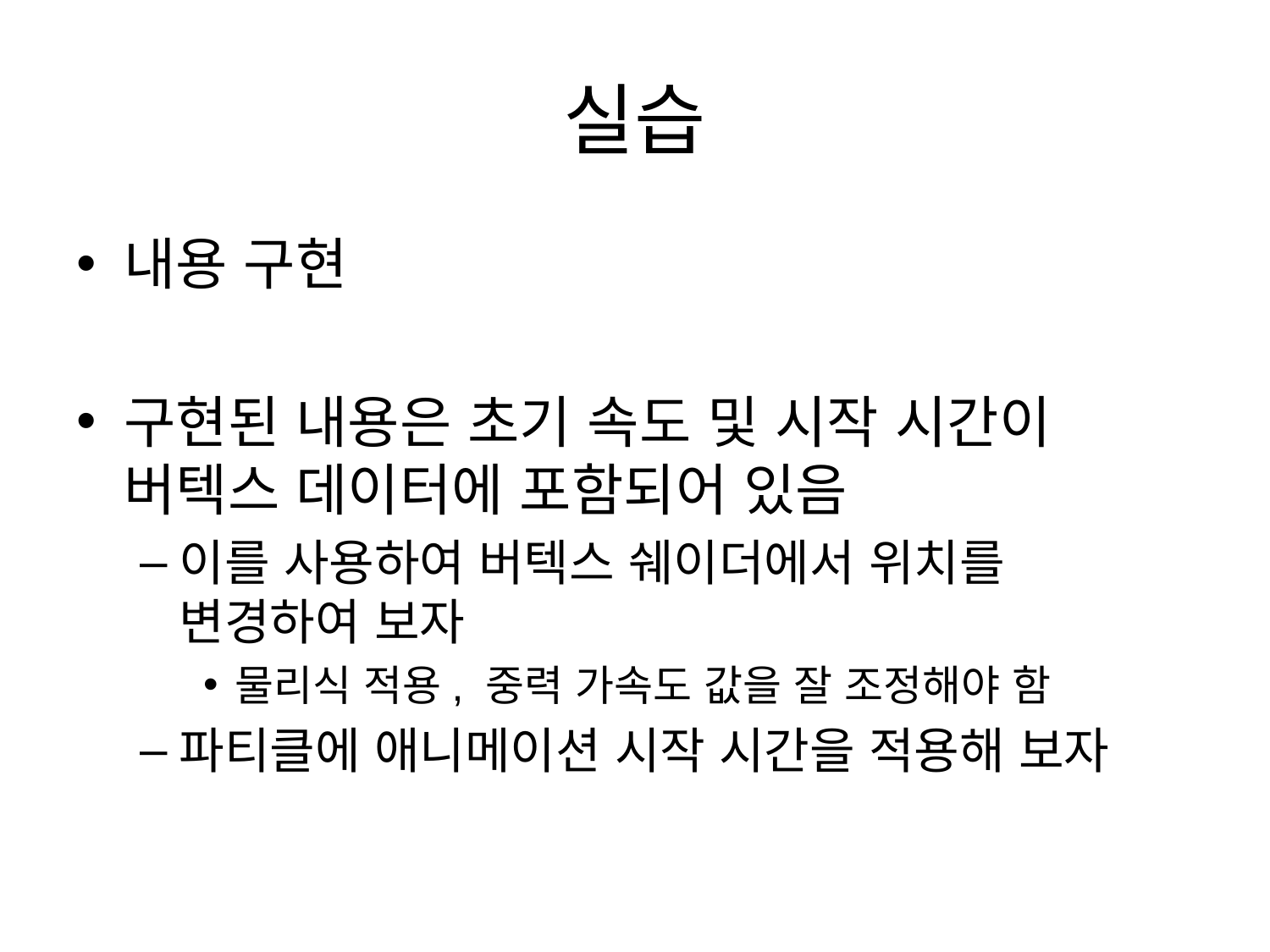

# 실습
내용 구현

구현된 내용은 초기 속도 및 시작 시간이 버텍스 데이터에 포함되어 있음
이를 사용하여 버텍스 쉐이더에서 위치를 변경하여 보자
물리식 적용, 중력 가속도 값을 잘 조정해야 함
파티클에 애니메이션 시작 시간을 적용해 보자